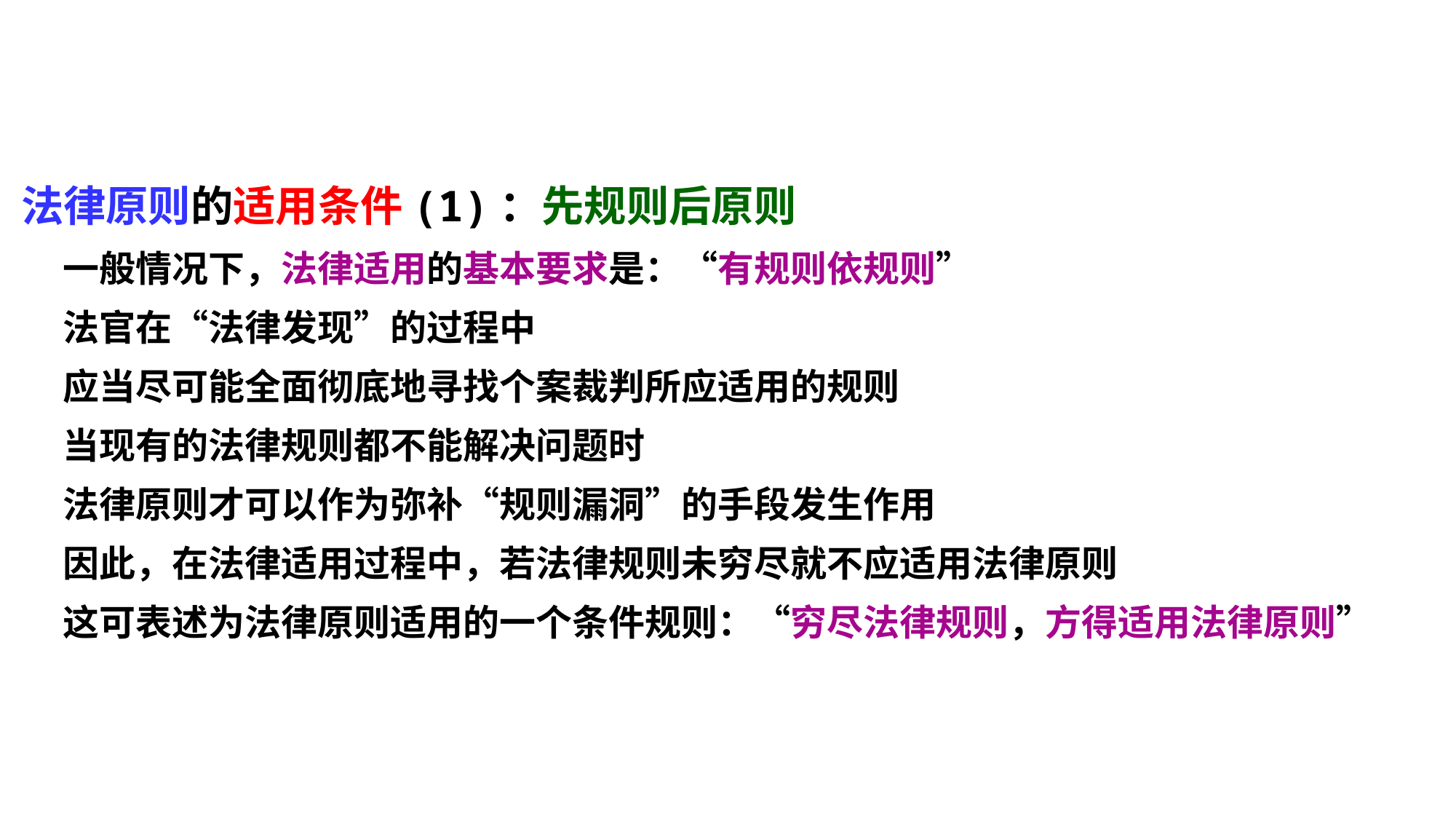

法律原则的适用条件(1)：先规则后原则
    一般情况下，法律适用的基本要求是：“有规则依规则”
    法官在“法律发现”的过程中
    应当尽可能全面彻底地寻找个案裁判所应适用的规则
    当现有的法律规则都不能解决问题时
    法律原则才可以作为弥补“规则漏洞”的手段发生作用
    因此，在法律适用过程中，若法律规则未穷尽就不应适用法律原则
    这可表述为法律原则适用的一个条件规则：“穷尽法律规则，方得适用法律原则”